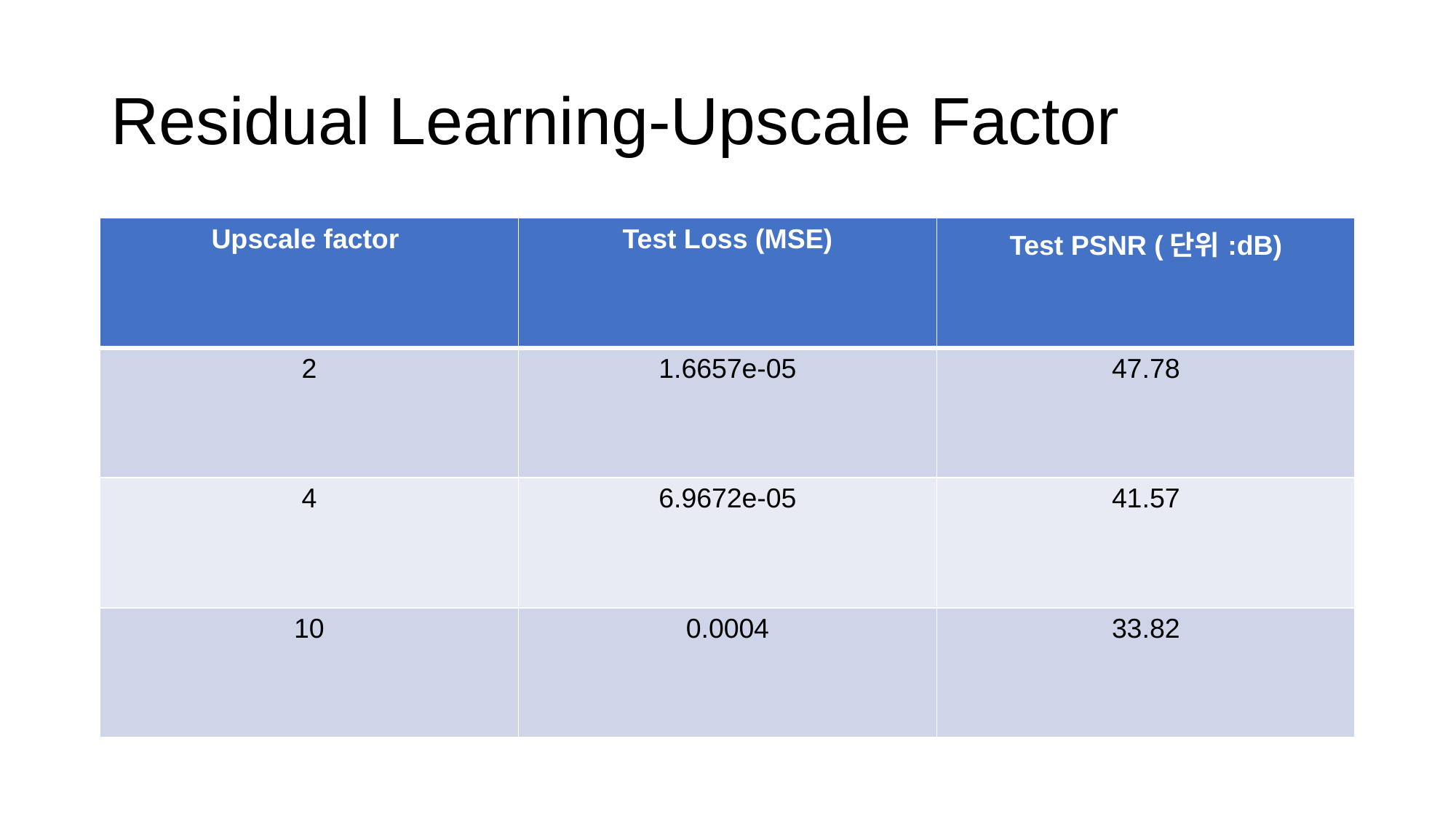

# Residual Learning-Upscale Factor
| Upscale factor | Test Loss (MSE) | Test PSNR (단위:dB) |
| --- | --- | --- |
| 2 | 1.6657e-05 | 47.78 |
| 4 | 6.9672e-05 | 41.57 |
| 10 | 0.0004 | 33.82 |